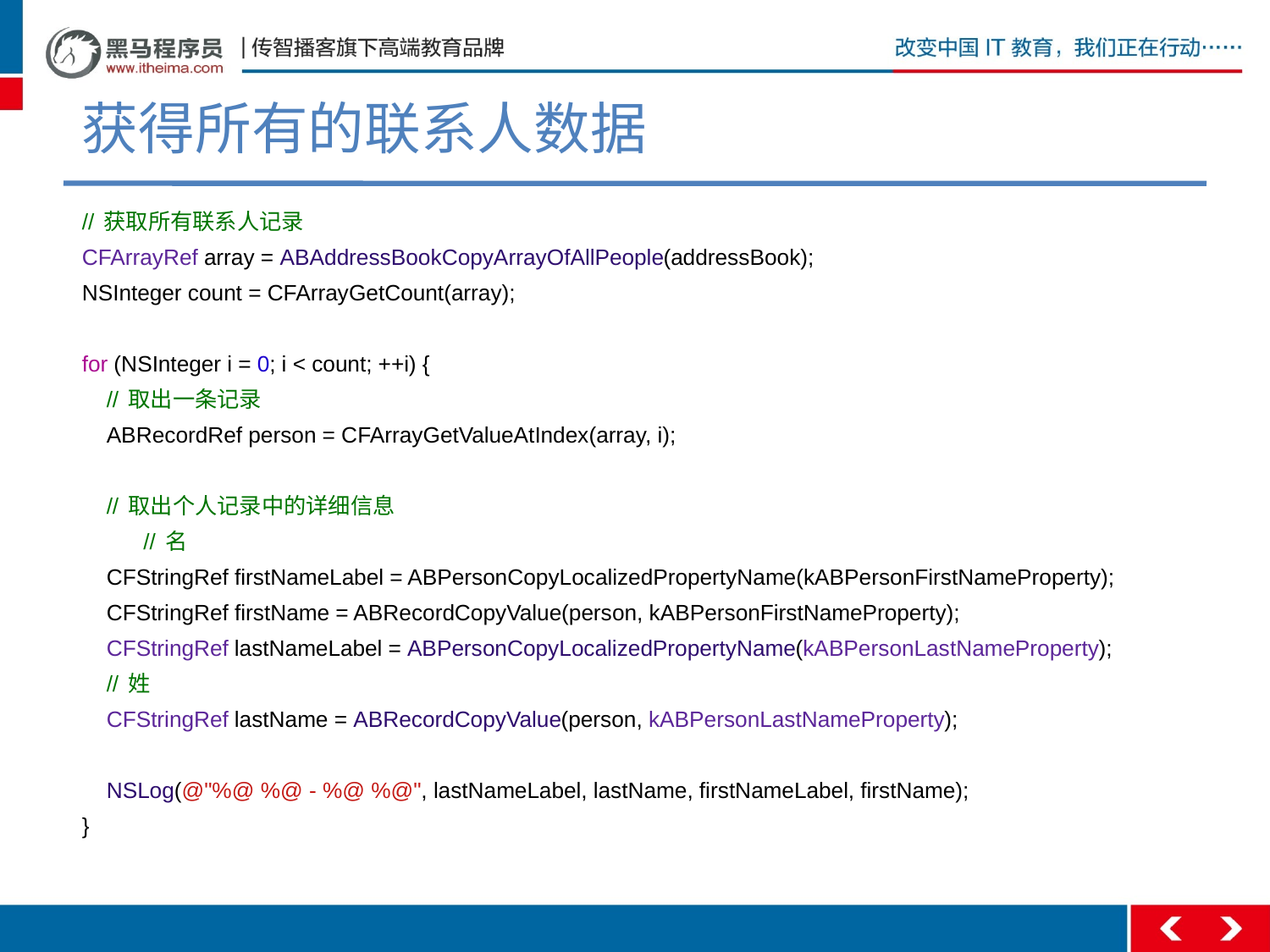

# 获得所有的联系人数据
// 获取所有联系人记录
CFArrayRef array = ABAddressBookCopyArrayOfAllPeople(addressBook);
NSInteger count = CFArrayGetCount(array);

for (NSInteger i = 0; i < count; ++i) {
    // 取出一条记录
    ABRecordRef person = CFArrayGetValueAtIndex(array, i);

    // 取出个人记录中的详细信息
          // 名
    CFStringRef firstNameLabel = ABPersonCopyLocalizedPropertyName(kABPersonFirstNameProperty);
    CFStringRef firstName = ABRecordCopyValue(person, kABPersonFirstNameProperty);
    CFStringRef lastNameLabel = ABPersonCopyLocalizedPropertyName(kABPersonLastNameProperty);
    // 姓
    CFStringRef lastName = ABRecordCopyValue(person, kABPersonLastNameProperty);

    NSLog(@"%@ %@ - %@ %@", lastNameLabel, lastName, firstNameLabel, firstName);
}